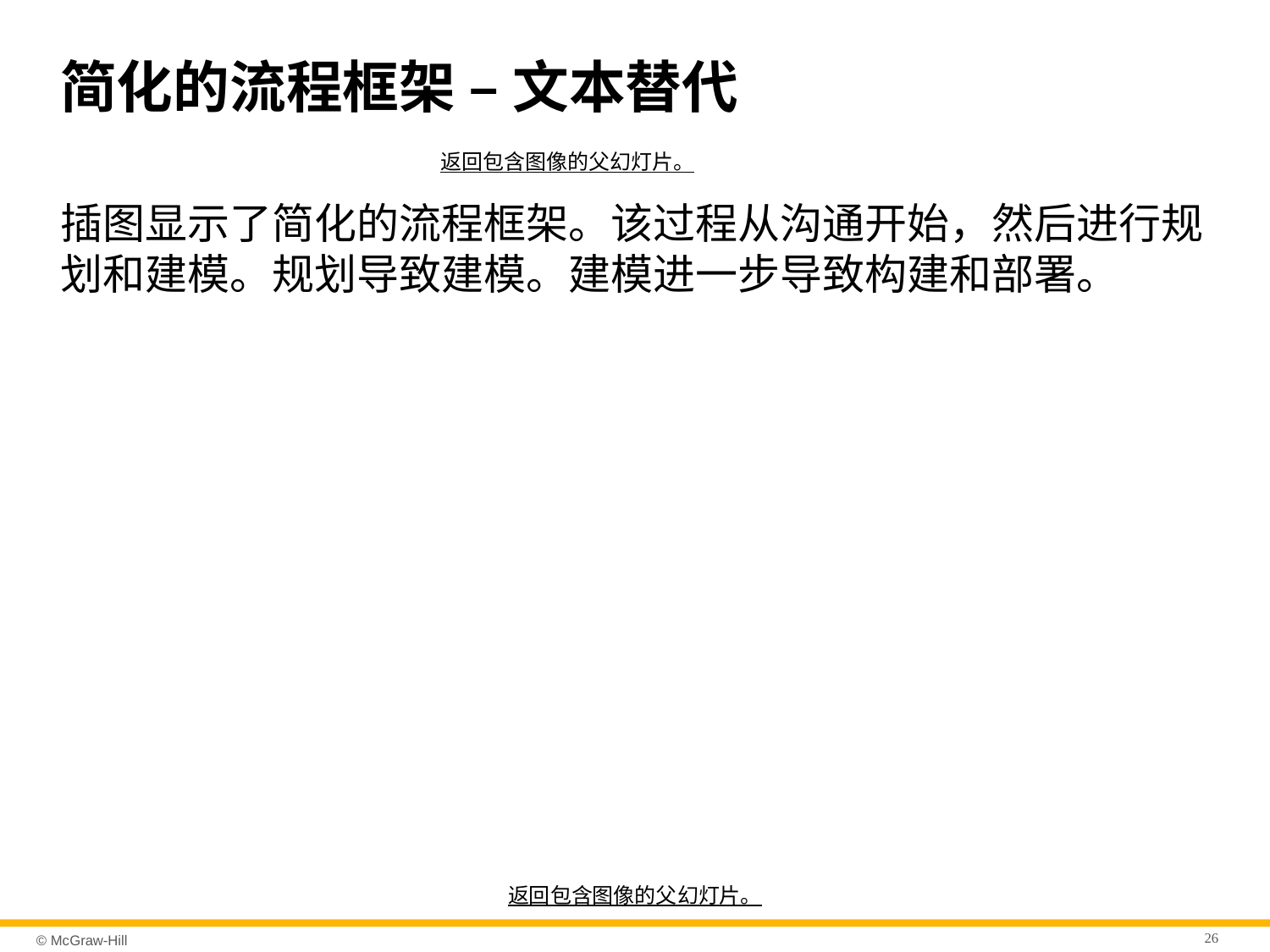

# 简化的流程框架 – 文本替代
返回包含图像的父幻灯片。
插图显示了简化的流程框架。该过程从沟通开始，然后进行规划和建模。规划导致建模。建模进一步导致构建和部署。
返回包含图像的父幻灯片。
26